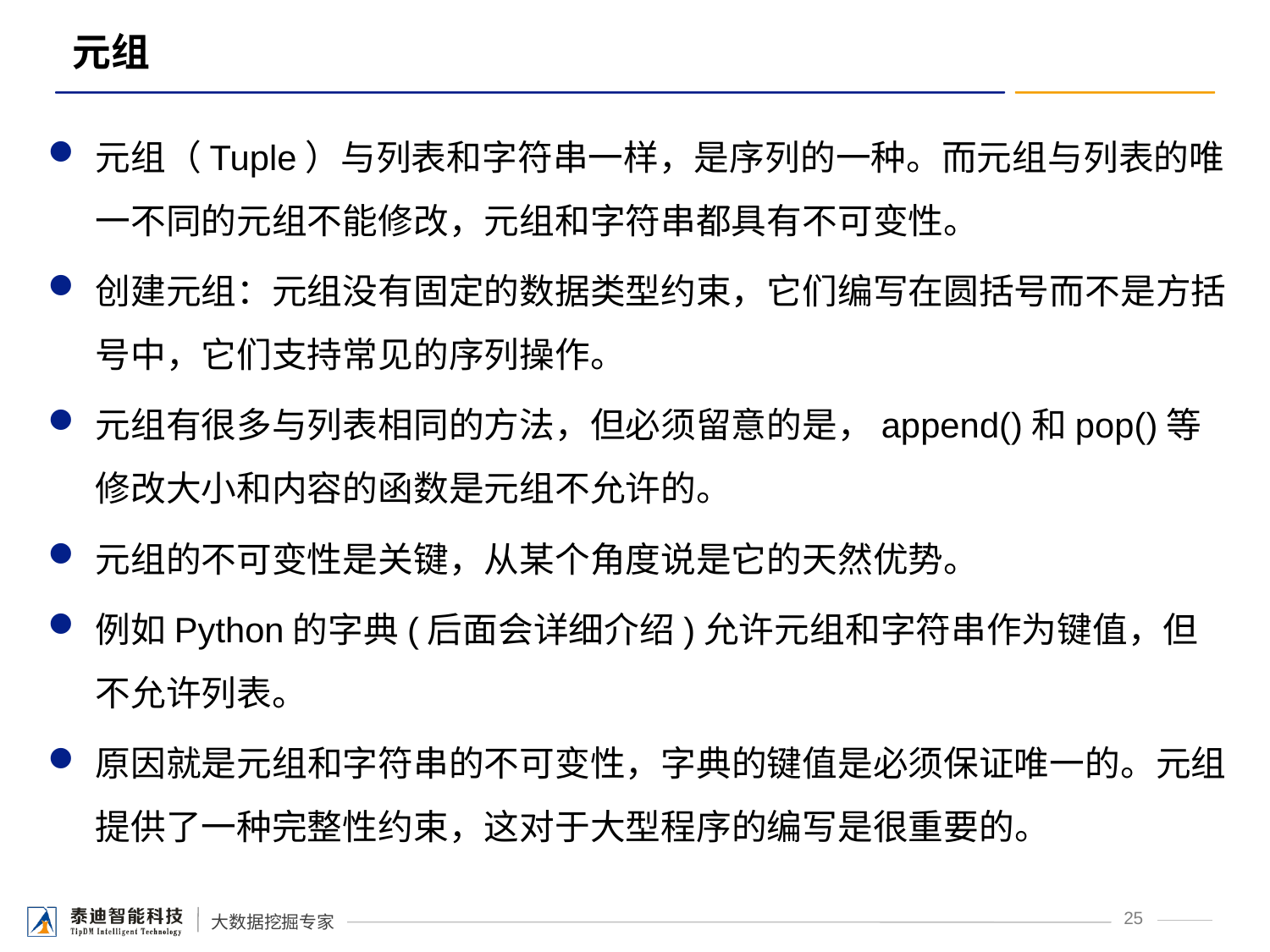

# 元组
元组（Tuple）与列表和字符串一样，是序列的一种。而元组与列表的唯一不同的元组不能修改，元组和字符串都具有不可变性。
创建元组：元组没有固定的数据类型约束，它们编写在圆括号而不是方括号中，它们支持常见的序列操作。
元组有很多与列表相同的方法，但必须留意的是，append()和pop()等修改大小和内容的函数是元组不允许的。
元组的不可变性是关键，从某个角度说是它的天然优势。
例如Python的字典(后面会详细介绍)允许元组和字符串作为键值，但不允许列表。
原因就是元组和字符串的不可变性，字典的键值是必须保证唯一的。元组提供了一种完整性约束，这对于大型程序的编写是很重要的。